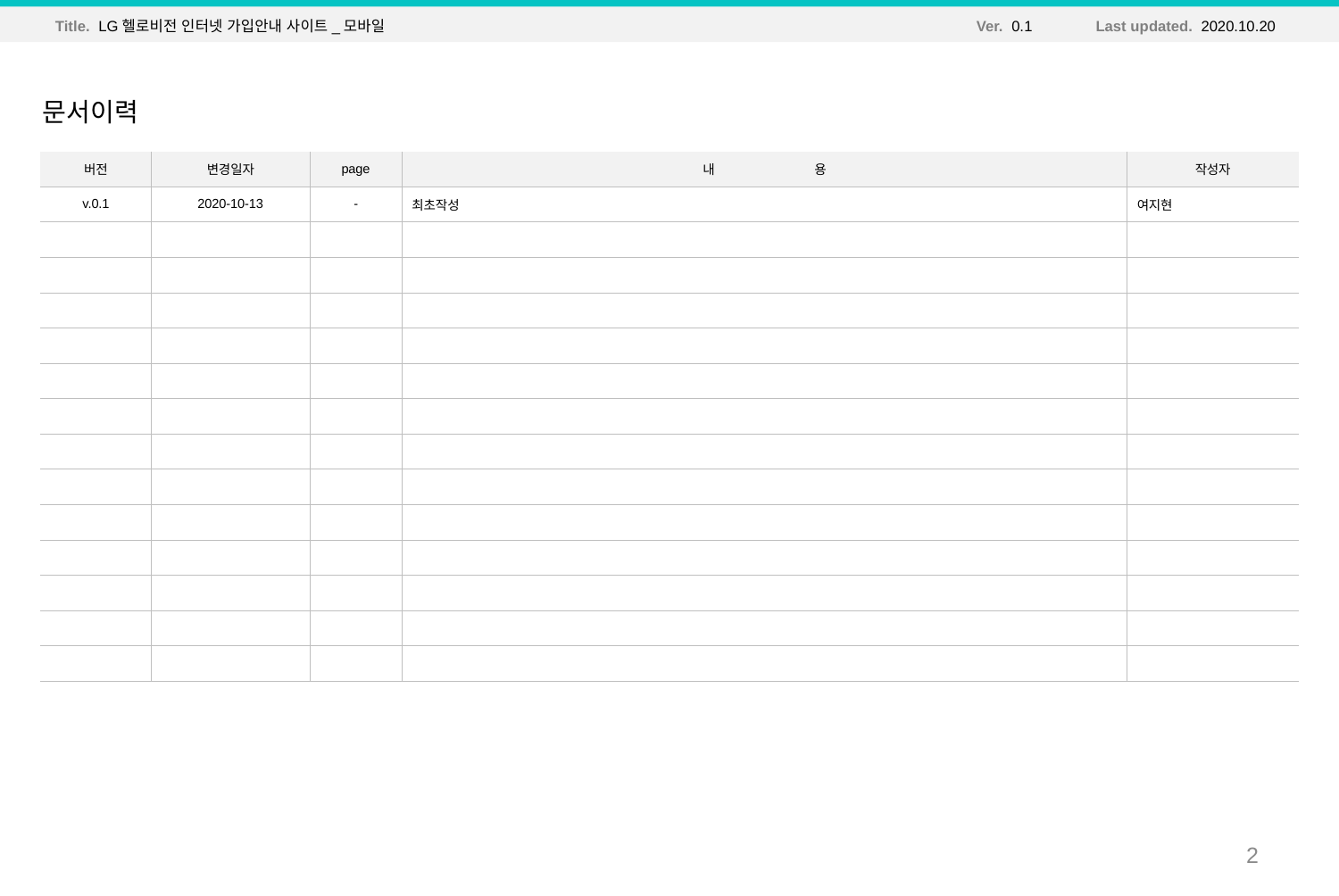

Title.  LG헬로비전 인터넷 가입안내 사이트_모바일
Ver.  0.1
Last updated.  2020.10.20
문서이력
| 버전 | 변경일자 | page | 내 용 | 작성자 |
| --- | --- | --- | --- | --- |
| v.0.1 | 2020-10-13 | - | 최초작성 | 여지현 |
|  |  |  |  |  |
|  |  |  |  |  |
|  |  |  |  |  |
|  |  |  |  |  |
|  |  |  |  |  |
|  |  |  |  |  |
|  |  |  |  |  |
|  |  |  |  |  |
|  |  |  |  |  |
|  |  |  |  |  |
|  |  |  |  |  |
|  |  |  |  |  |
|  |  |  |  |  |
2